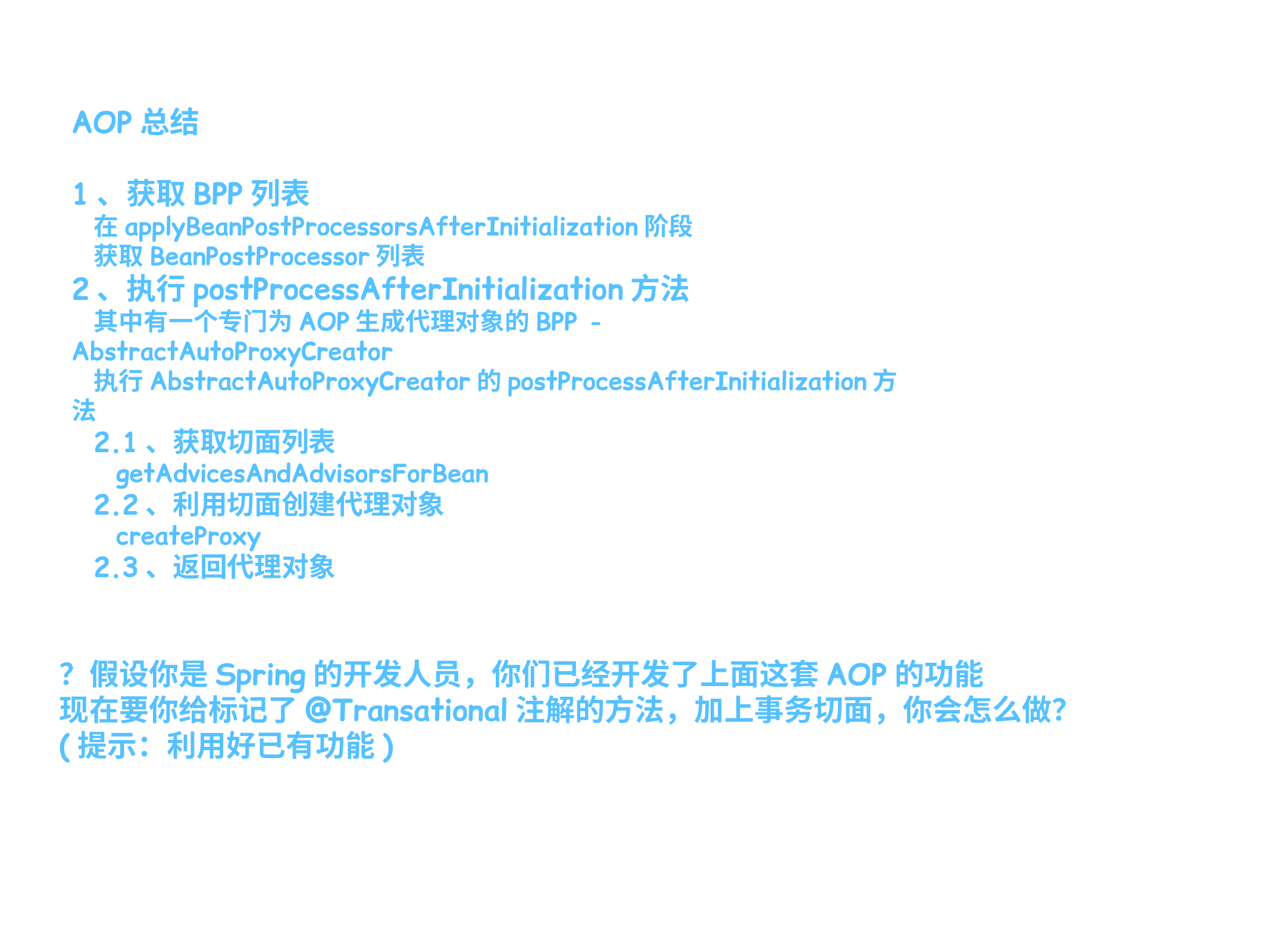

AOP总结

1、获取BPP列表
在applyBeanPostProcessorsAfterInitialization阶段
获取BeanPostProcessor列表
2、执行postProcessAfterInitialization方法
其中有一个专门为AOP生成代理对象的BPP - AbstractAutoProxyCreator
执行AbstractAutoProxyCreator的postProcessAfterInitialization方法
2.1、获取切面列表
getAdvicesAndAdvisorsForBean
2.2、利用切面创建代理对象
createProxy
2.3、返回代理对象
？假设你是Spring的开发人员，你们已经开发了上面这套AOP的功能
现在要你给标记了@Transational注解的方法，加上事务切面，你会怎么做？
(提示：利用好已有功能)